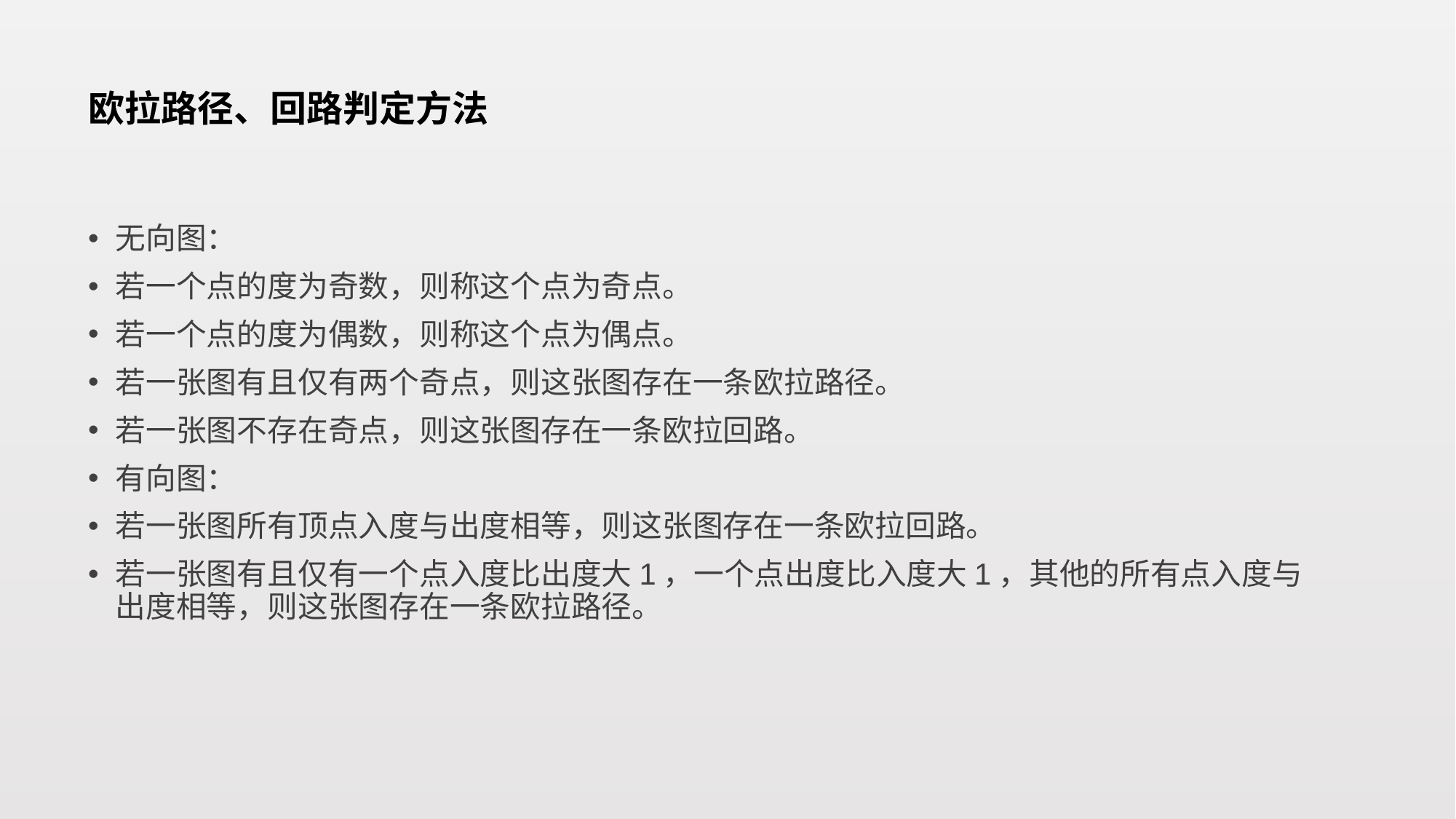

# 欧拉路径、回路判定方法
无向图：
若一个点的度为奇数，则称这个点为奇点。
若一个点的度为偶数，则称这个点为偶点。
若一张图有且仅有两个奇点，则这张图存在一条欧拉路径。
若一张图不存在奇点，则这张图存在一条欧拉回路。
有向图：
若一张图所有顶点入度与出度相等，则这张图存在一条欧拉回路。
若一张图有且仅有一个点入度比出度大1，一个点出度比入度大1，其他的所有点入度与出度相等，则这张图存在一条欧拉路径。